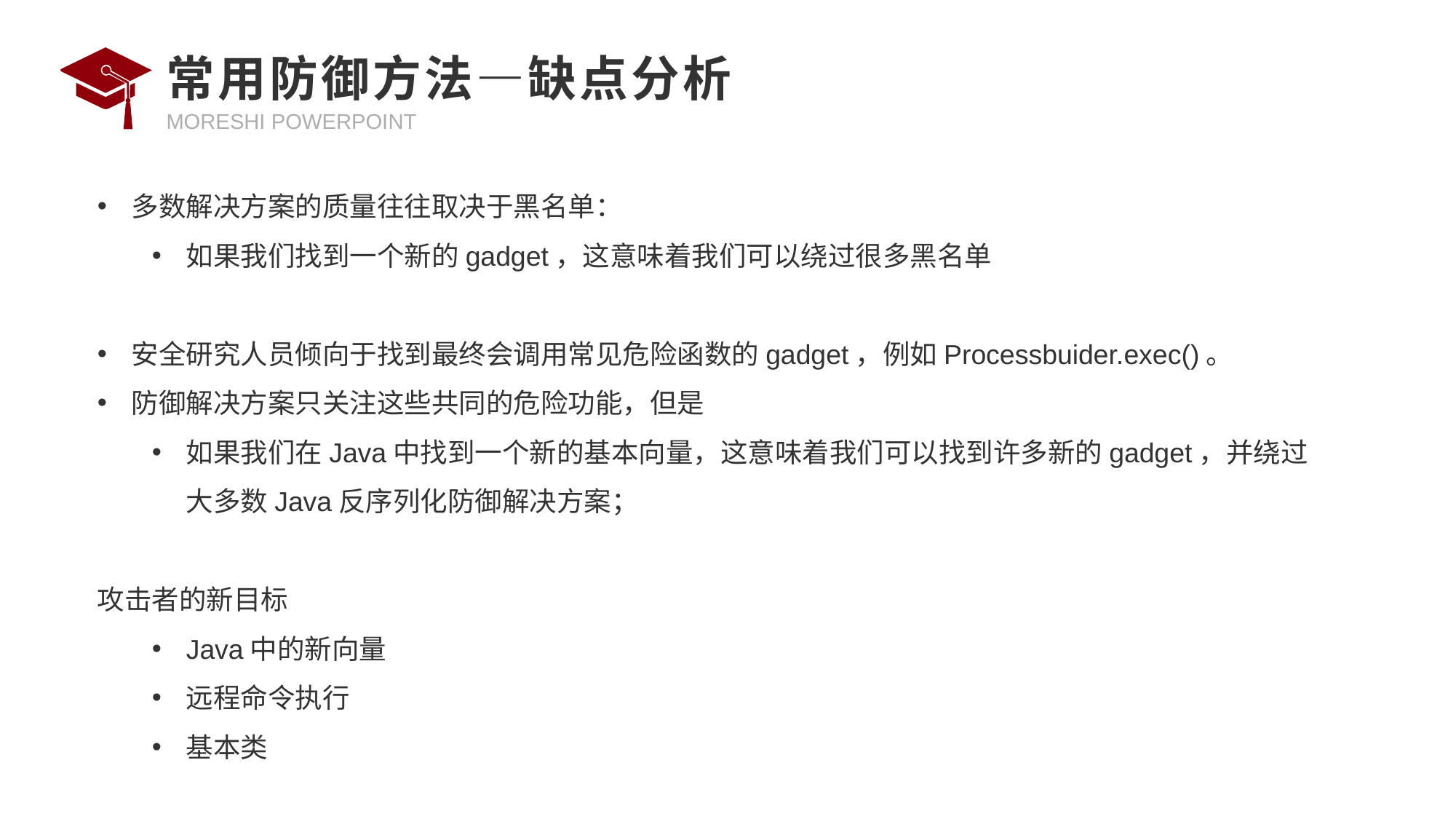

# 常用防御方法—缺点分析
多数解决方案的质量往往取决于黑名单：
如果我们找到一个新的gadget，这意味着我们可以绕过很多黑名单

安全研究人员倾向于找到最终会调用常见危险函数的gadget，例如Processbuider.exec()。
防御解决方案只关注这些共同的危险功能，但是
如果我们在Java中找到一个新的基本向量，这意味着我们可以找到许多新的gadget，并绕过大多数Java反序列化防御解决方案；

攻击者的新目标
Java中的新向量
远程命令执行
基本类